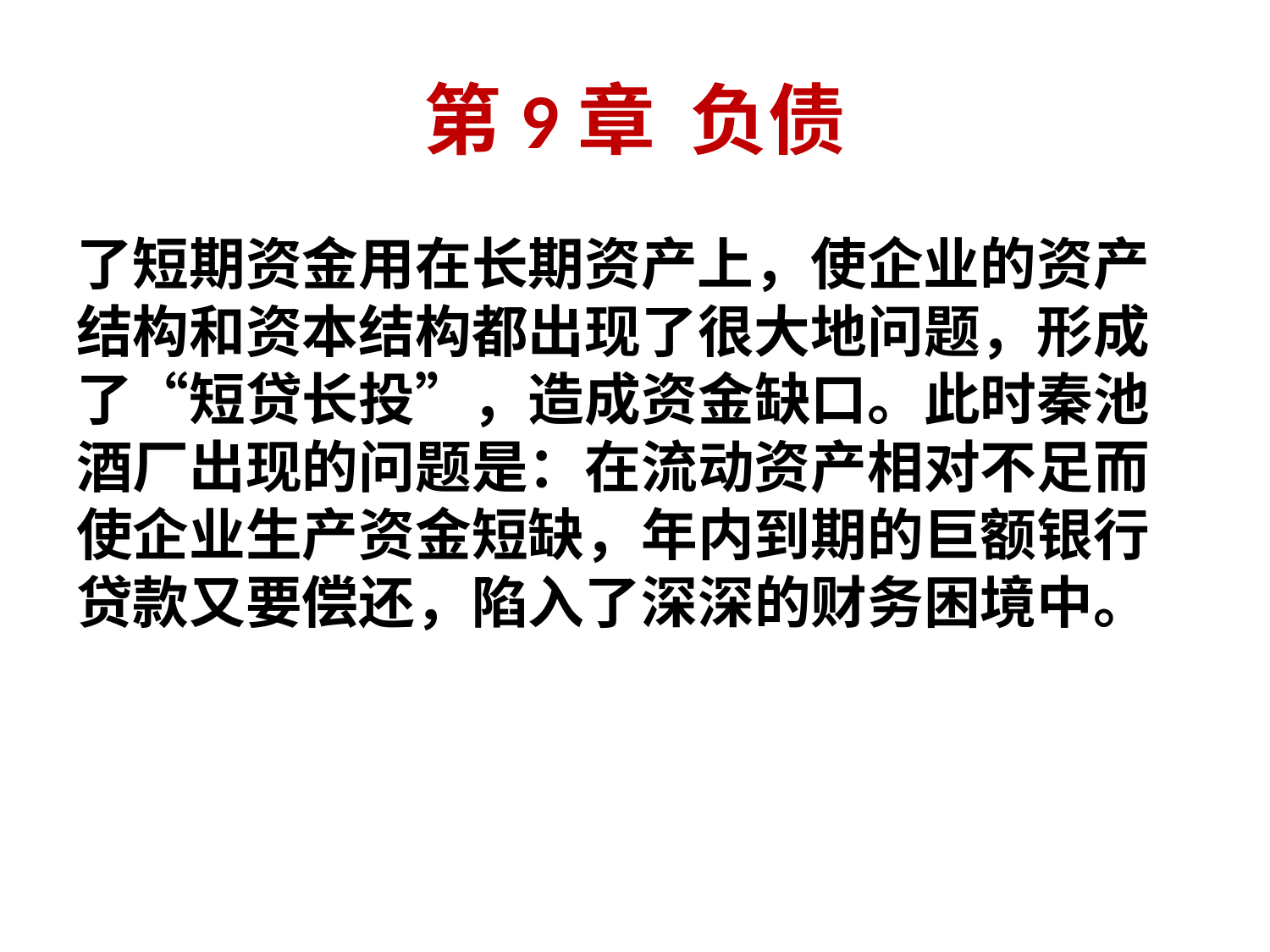

# 第9章  负债
了短期资金用在长期资产上，使企业的资产结构和资本结构都出现了很大地问题，形成了“短贷长投”，造成资金缺口。此时秦池酒厂出现的问题是：在流动资产相对不足而使企业生产资金短缺，年内到期的巨额银行贷款又要偿还，陷入了深深的财务困境中。